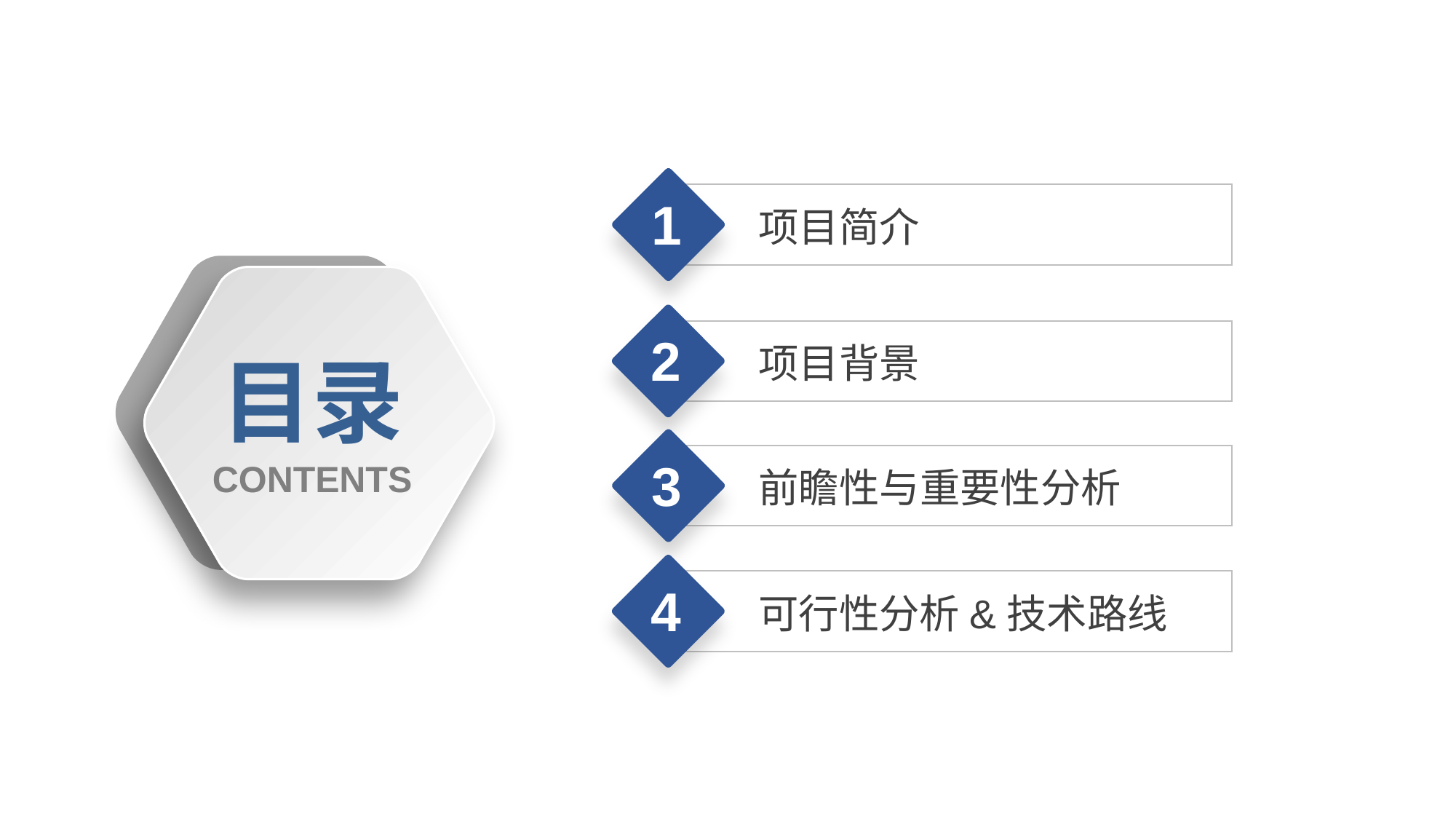

1

项目简介

2

项目背景
目录

3

前瞻性与重要性分析
CONTENTS

4

可行性分析&技术路线